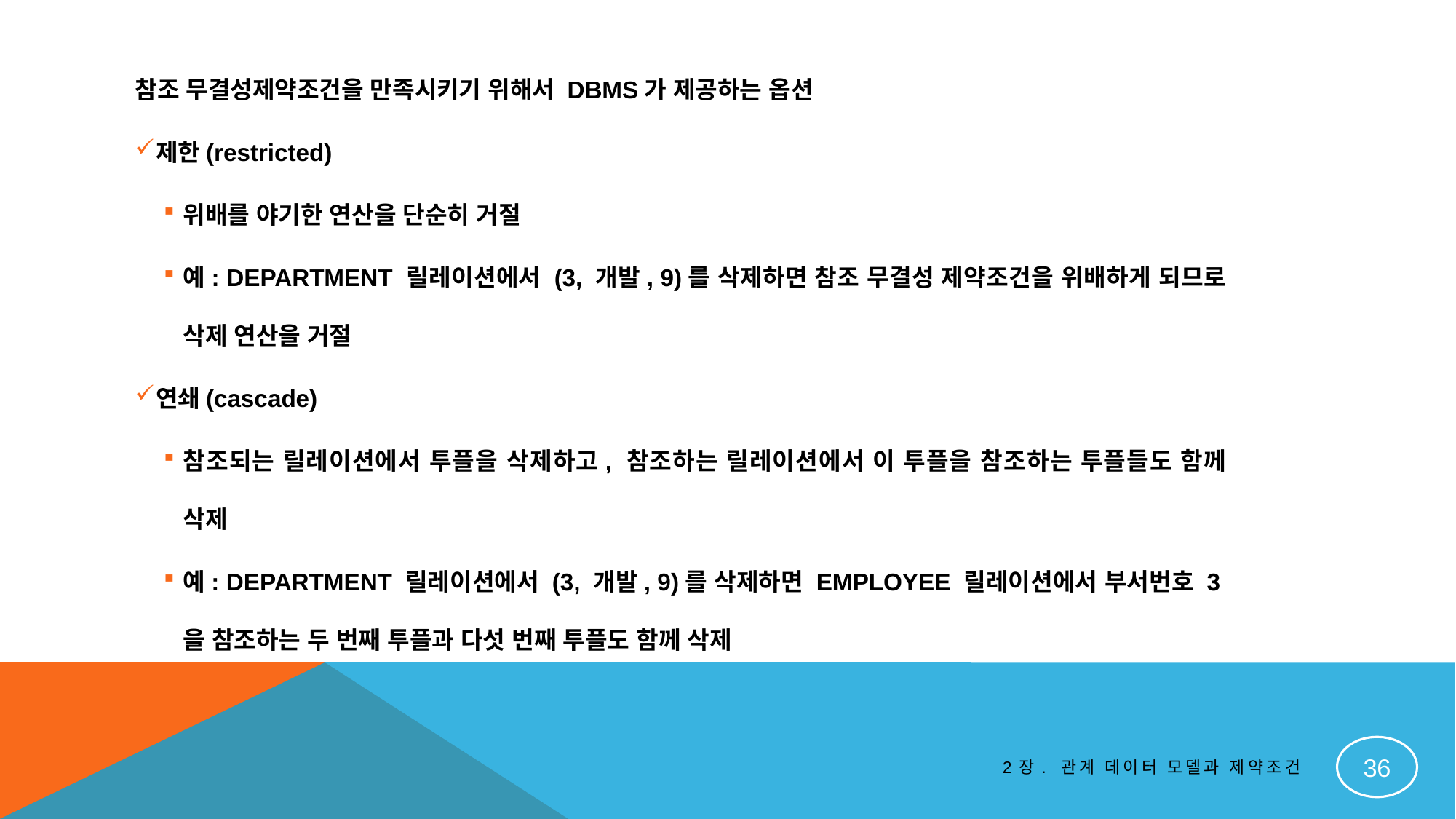

참조 무결성제약조건을 만족시키기 위해서 DBMS가 제공하는 옵션
제한(restricted)
위배를 야기한 연산을 단순히 거절
예: DEPARTMENT 릴레이션에서 (3, 개발, 9)를 삭제하면 참조 무결성 제약조건을 위배하게 되므로 삭제 연산을 거절
연쇄(cascade)
참조되는 릴레이션에서 투플을 삭제하고, 참조하는 릴레이션에서 이 투플을 참조하는 투플들도 함께 삭제
예: DEPARTMENT 릴레이션에서 (3, 개발, 9)를 삭제하면 EMPLOYEE 릴레이션에서 부서번호 3을 참조하는 두 번째 투플과 다섯 번째 투플도 함께 삭제
36
2장. 관계 데이터 모델과 제약조건